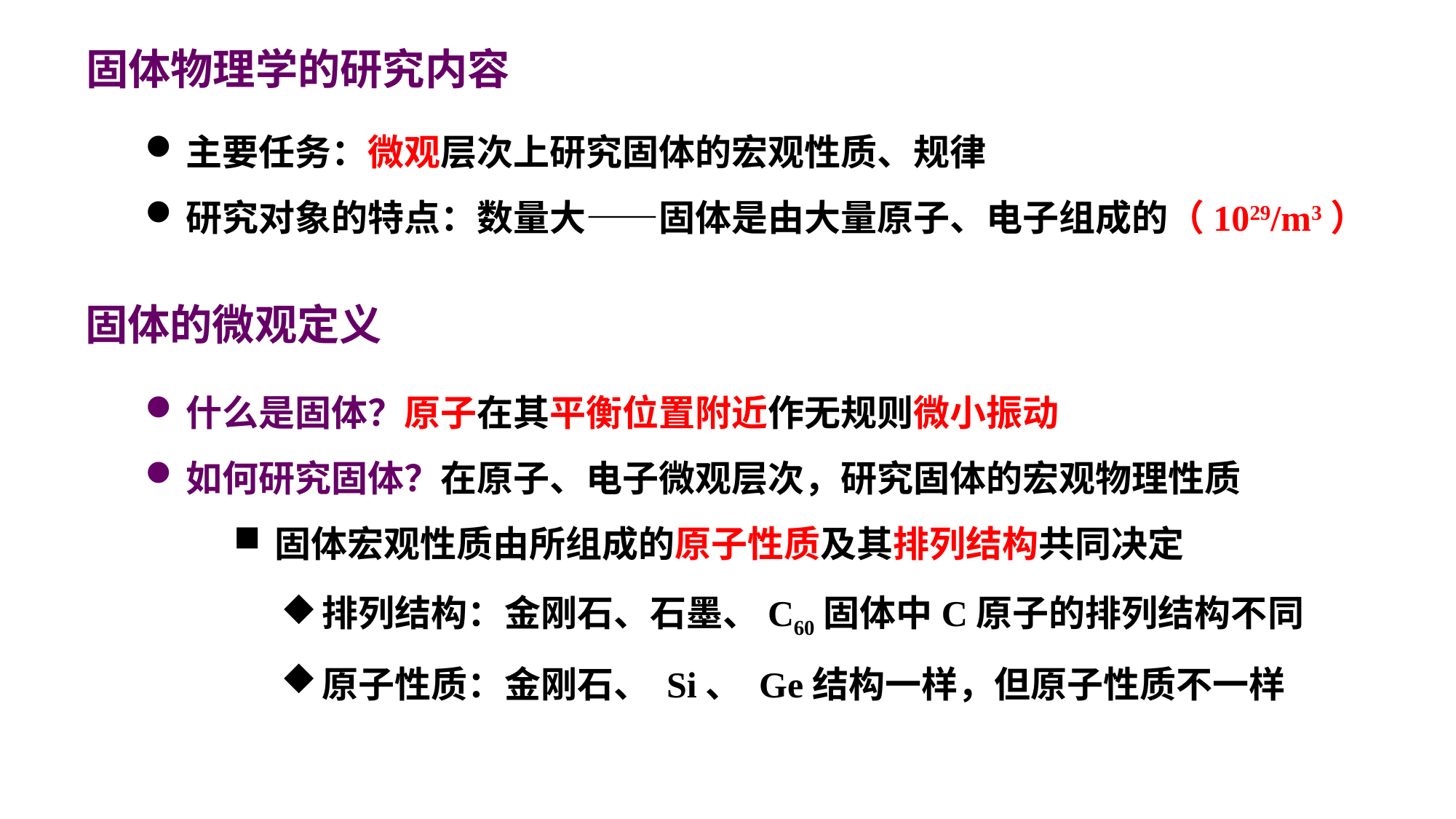

固体物理学的研究内容
主要任务：微观层次上研究固体的宏观性质、规律
研究对象的特点：数量大——固体是由大量原子、电子组成的（1029/m3）
固体的微观定义
什么是固体？原子在其平衡位置附近作无规则微小振动
如何研究固体？在原子、电子微观层次，研究固体的宏观物理性质
固体宏观性质由所组成的原子性质及其排列结构共同决定
排列结构：金刚石、石墨、C60固体中C原子的排列结构不同
原子性质：金刚石、 Si、 Ge结构一样，但原子性质不一样